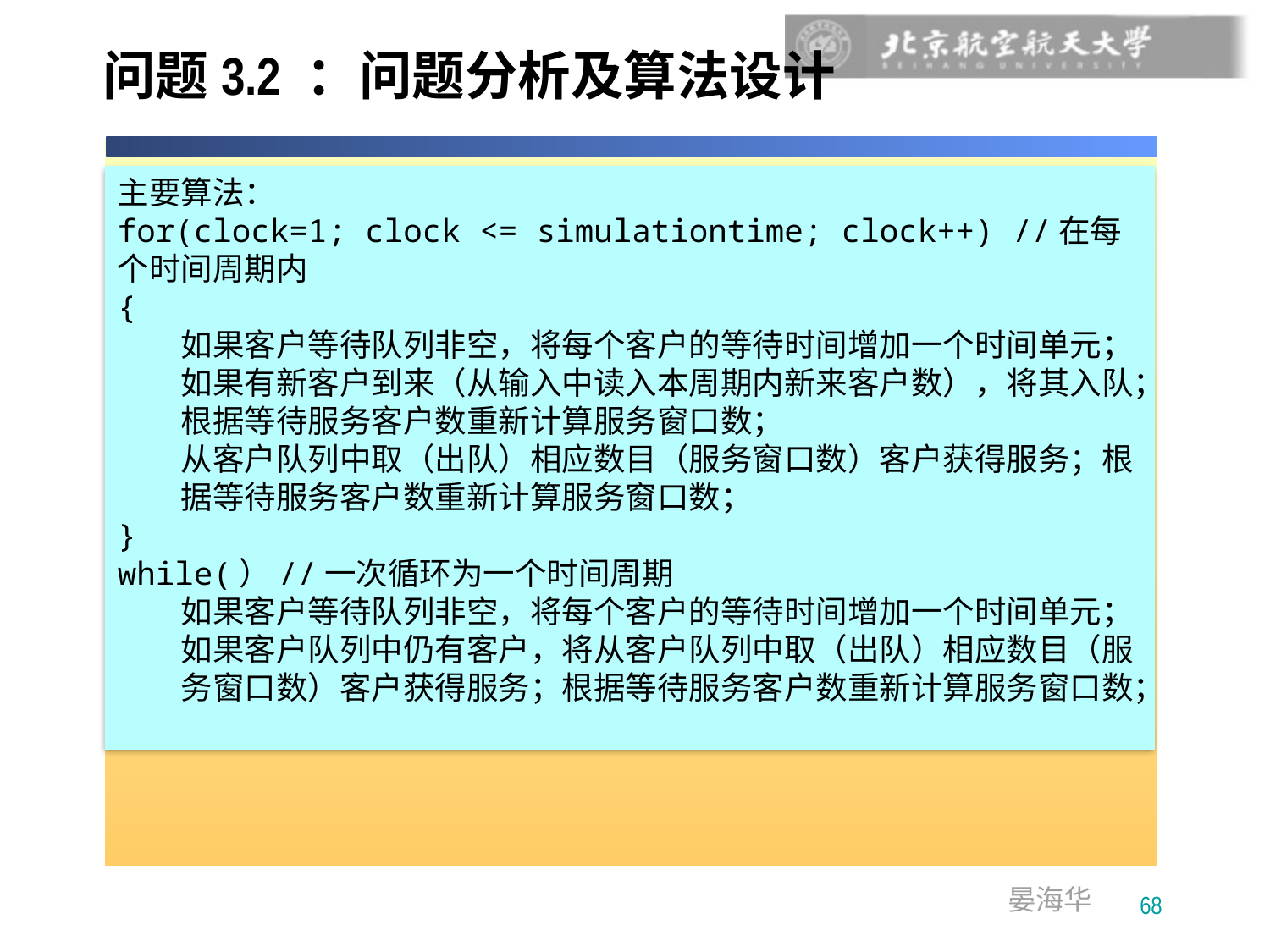

# 问题3.2 ：问题分析及算法设计
主要算法：
for(clock=1; clock <= simulationtime; clock++) //在每个时间周期内
{
如果客户等待队列非空，将每个客户的等待时间增加一个时间单元；
如果有新客户到来（从输入中读入本周期内新来客户数），将其入队；根据等待服务客户数重新计算服务窗口数；
从客户队列中取（出队）相应数目（服务窗口数）客户获得服务；根据等待服务客户数重新计算服务窗口数；
}
while(）//一次循环为一个时间周期
如果客户等待队列非空，将每个客户的等待时间增加一个时间单元；
如果客户队列中仍有客户，将从客户队列中取（出队）相应数目（服务窗口数）客户获得服务；根据等待服务客户数重新计算服务窗口数；

68